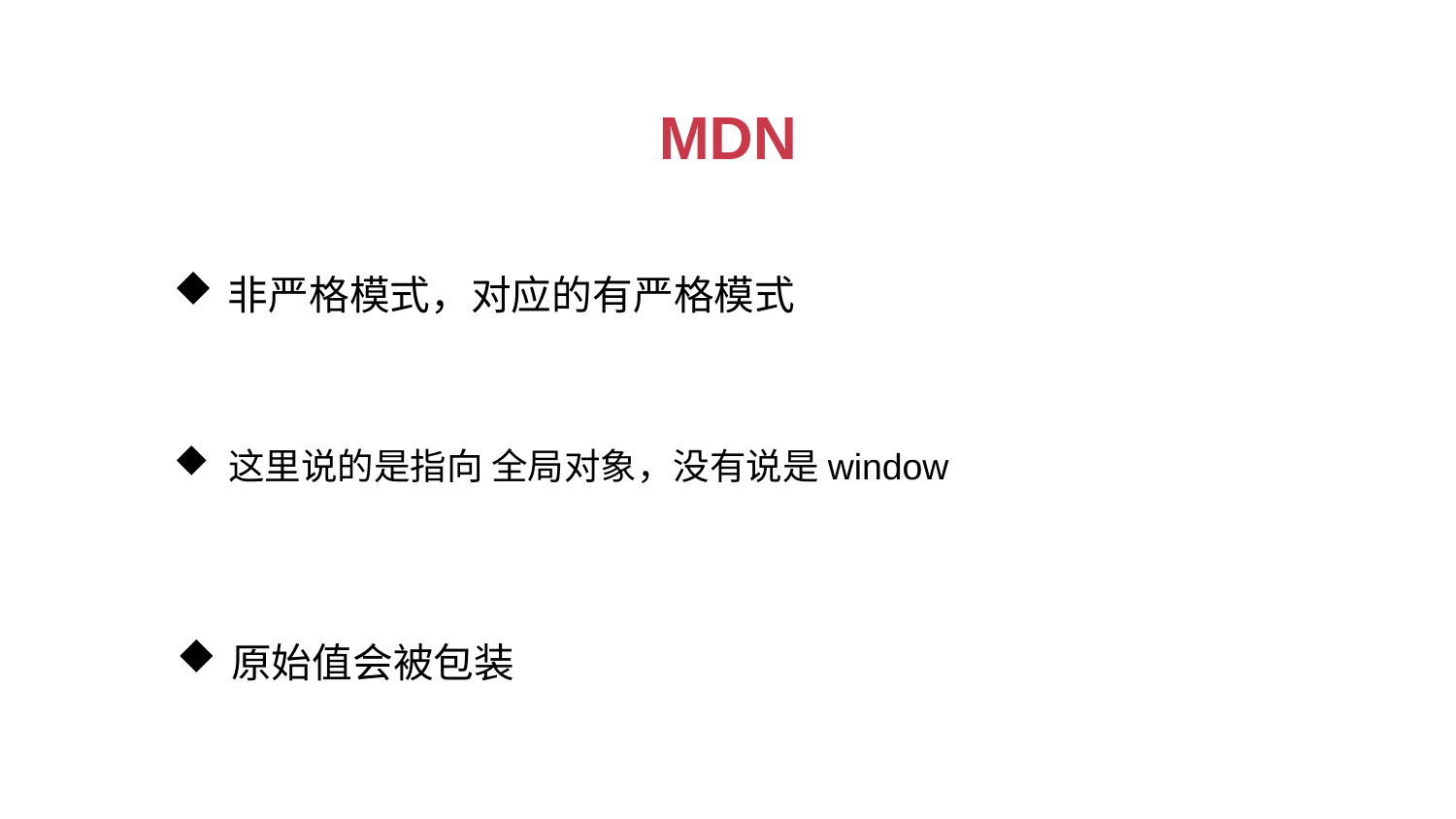

MDN
非严格模式，对应的有严格模式
这里说的是指向 全局对象，没有说是window
原始值会被包装